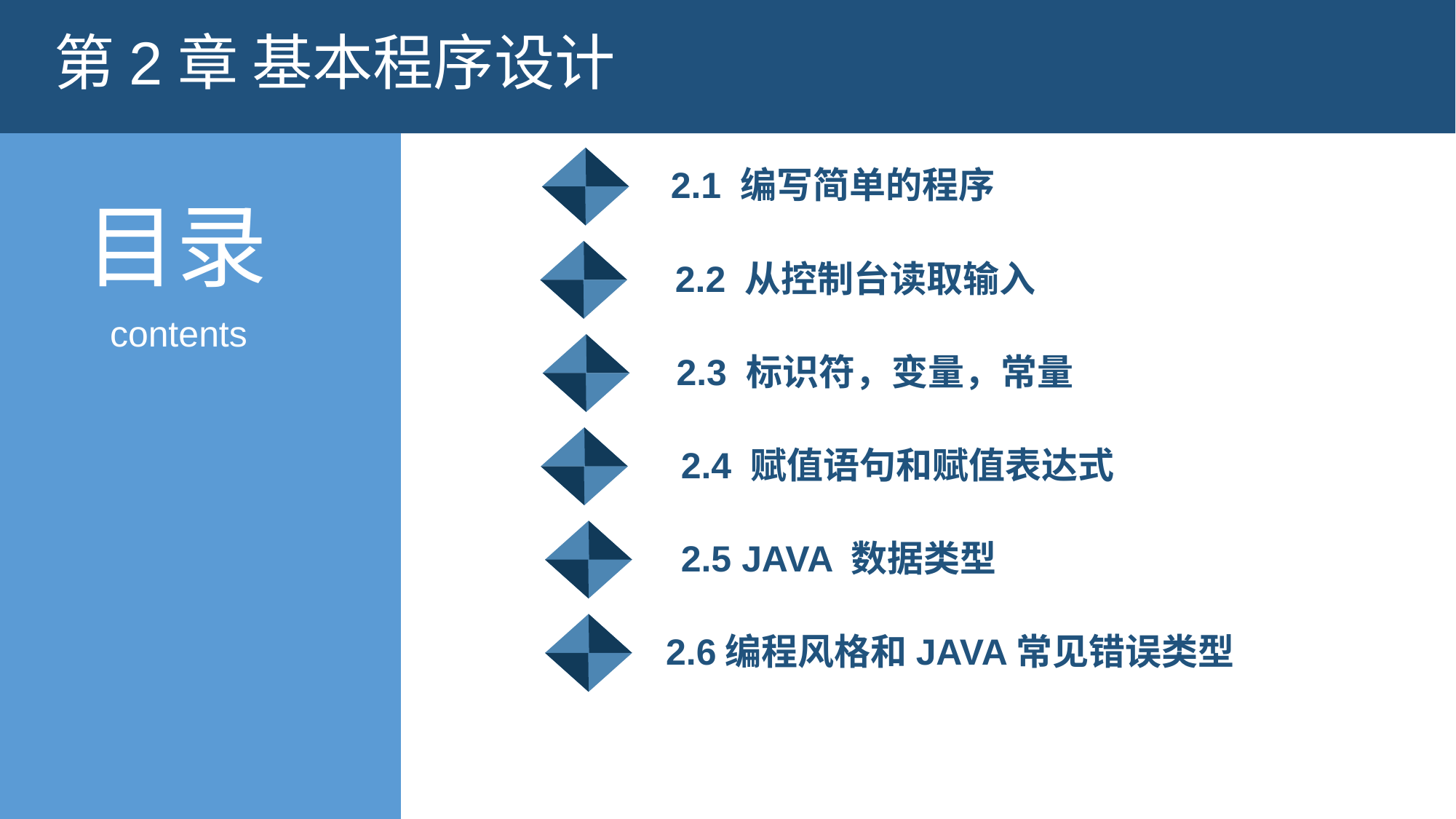

第2章 基本程序设计

2.1 编写简单的程序

2.2 从控制台读取输入

2.3 标识符，变量，常量

2.4 赋值语句和赋值表达式

2.5 JAVA 数据类型

2.6编程风格和Java常见错误类型